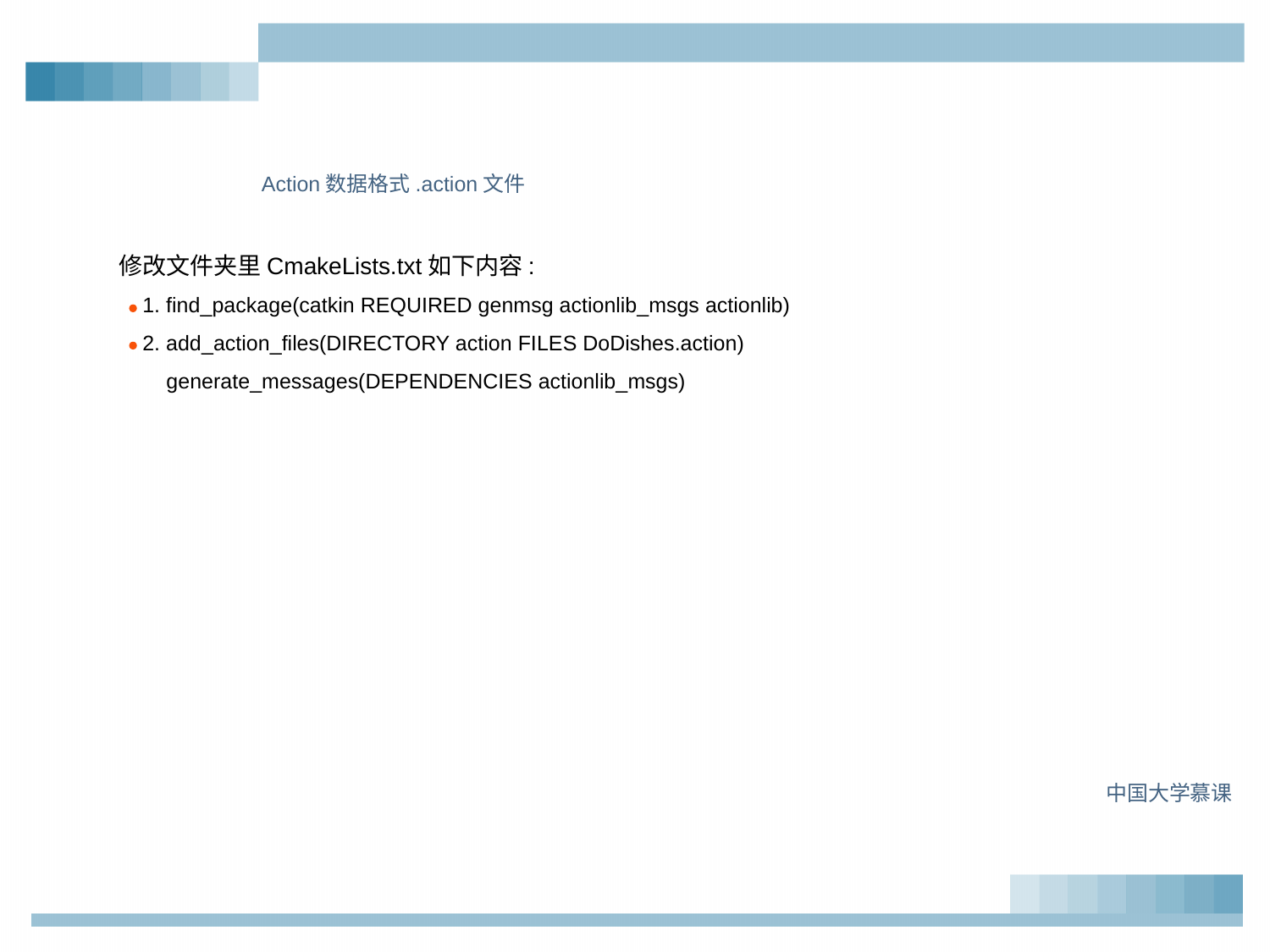

Action数据格式.action文件
修改文件夹里CmakeLists.txt如下内容:
    1. find_package(catkin REQUIRED genmsg actionlib_msgs actionlib)
    2. add_action_files(DIRECTORY action FILES DoDishes.action)
        generate_messages(DEPENDENCIES actionlib_msgs)

中国大学慕课